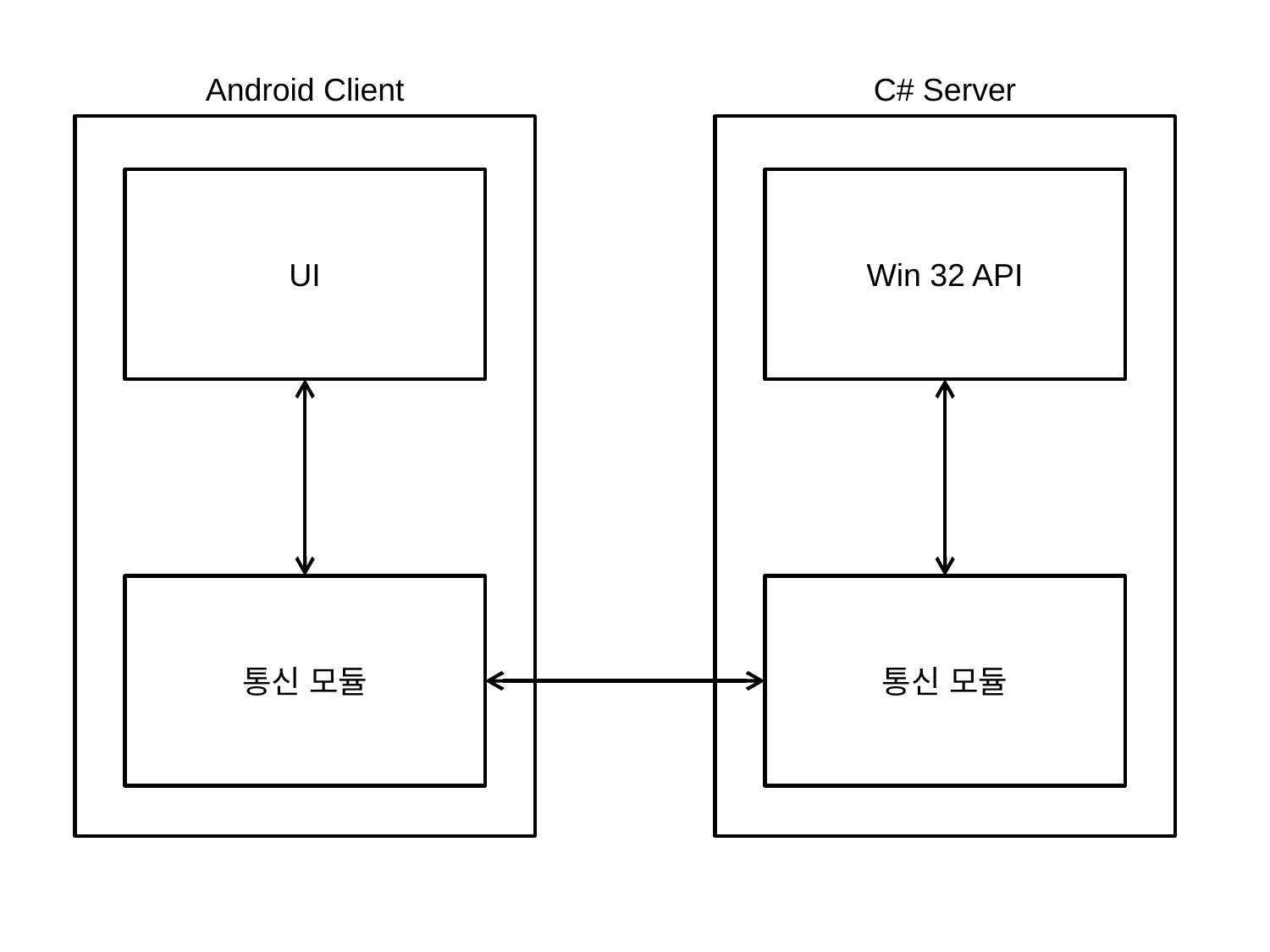

Android Client
C# Server

UI
Win 32 API
통신 모듈
통신 모듈